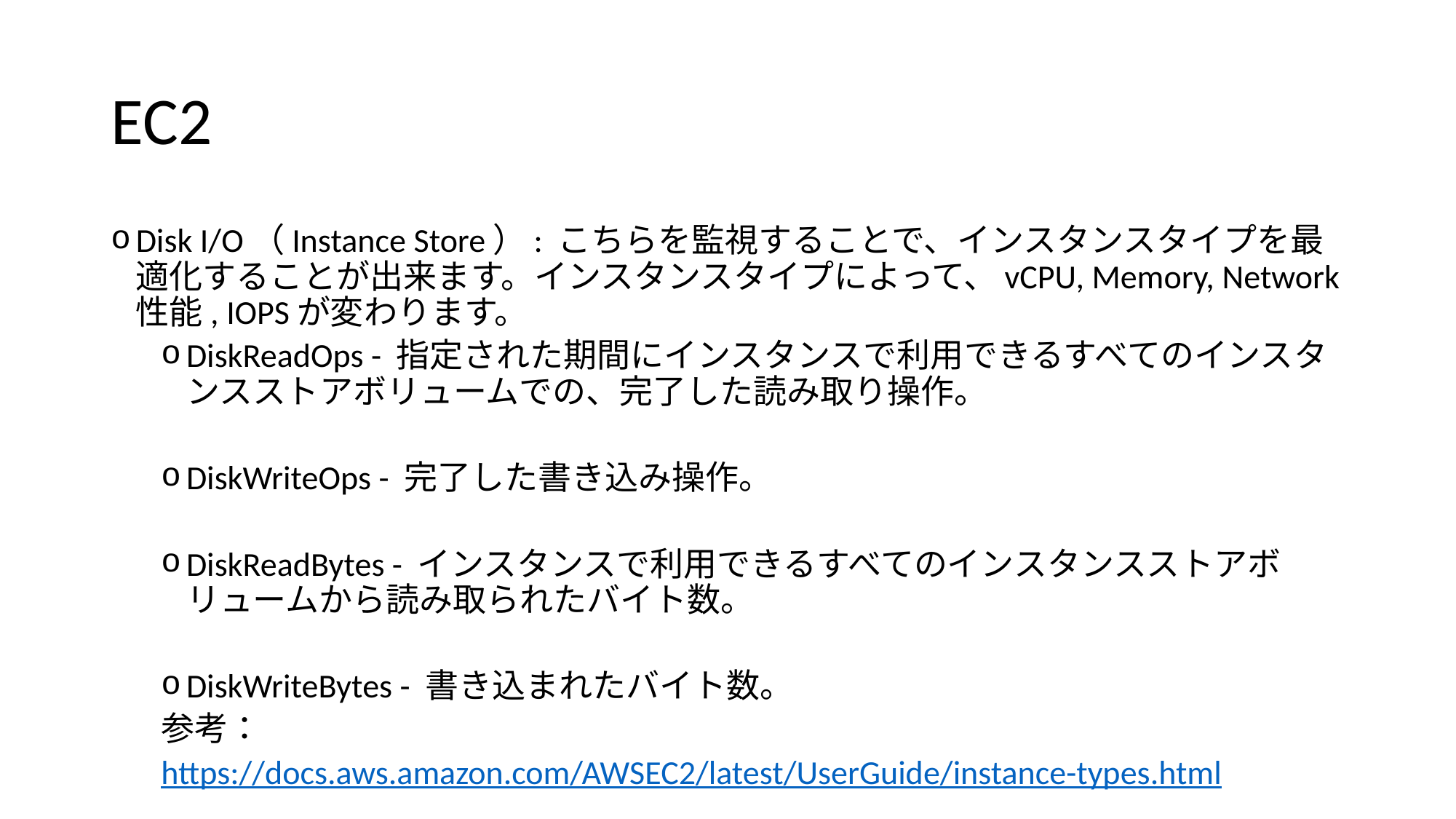

# EC2
Disk I/O（Instance Store）: こちらを監視することで、インスタンスタイプを最適化することが出来ます。インスタンスタイプによって、vCPU, Memory, Network性能, IOPSが変わります。
DiskReadOps - 指定された期間にインスタンスで利用できるすべてのインスタンスストアボリュームでの、完了した読み取り操作。

DiskWriteOps - 完了した書き込み操作。

DiskReadBytes - インスタンスで利用できるすべてのインスタンスストアボリュームから読み取られたバイト数。

DiskWriteBytes - 書き込まれたバイト数。
参考：
https://docs.aws.amazon.com/AWSEC2/latest/UserGuide/instance-types.html